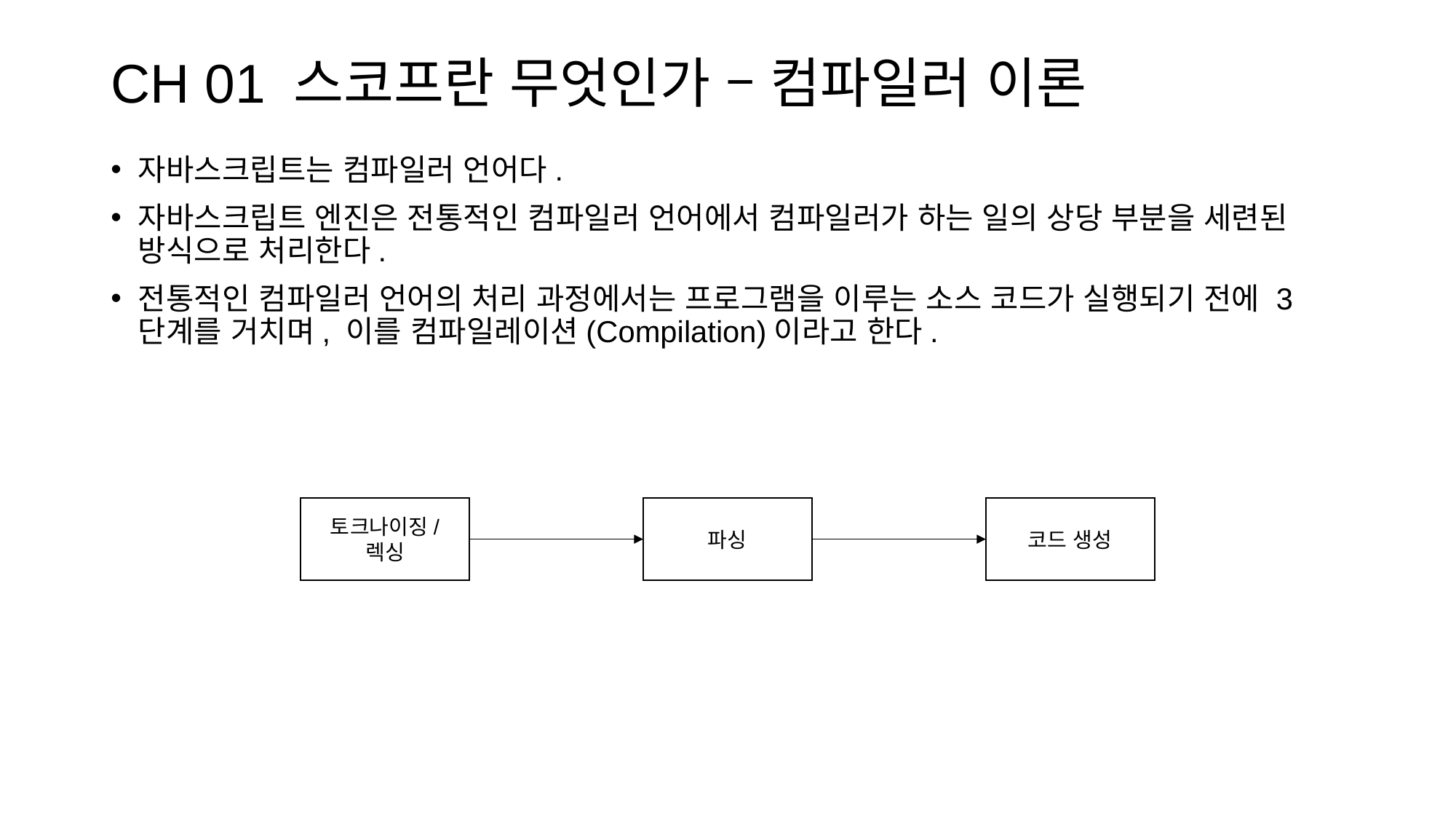

# CH 01 스코프란 무엇인가 – 컴파일러 이론
자바스크립트는 컴파일러 언어다.
자바스크립트 엔진은 전통적인 컴파일러 언어에서 컴파일러가 하는 일의 상당 부분을 세련된 방식으로 처리한다.
전통적인 컴파일러 언어의 처리 과정에서는 프로그램을 이루는 소스 코드가 실행되기 전에 3단계를 거치며, 이를 컴파일레이션(Compilation)이라고 한다.
토크나이징/
렉싱
파싱
코드 생성